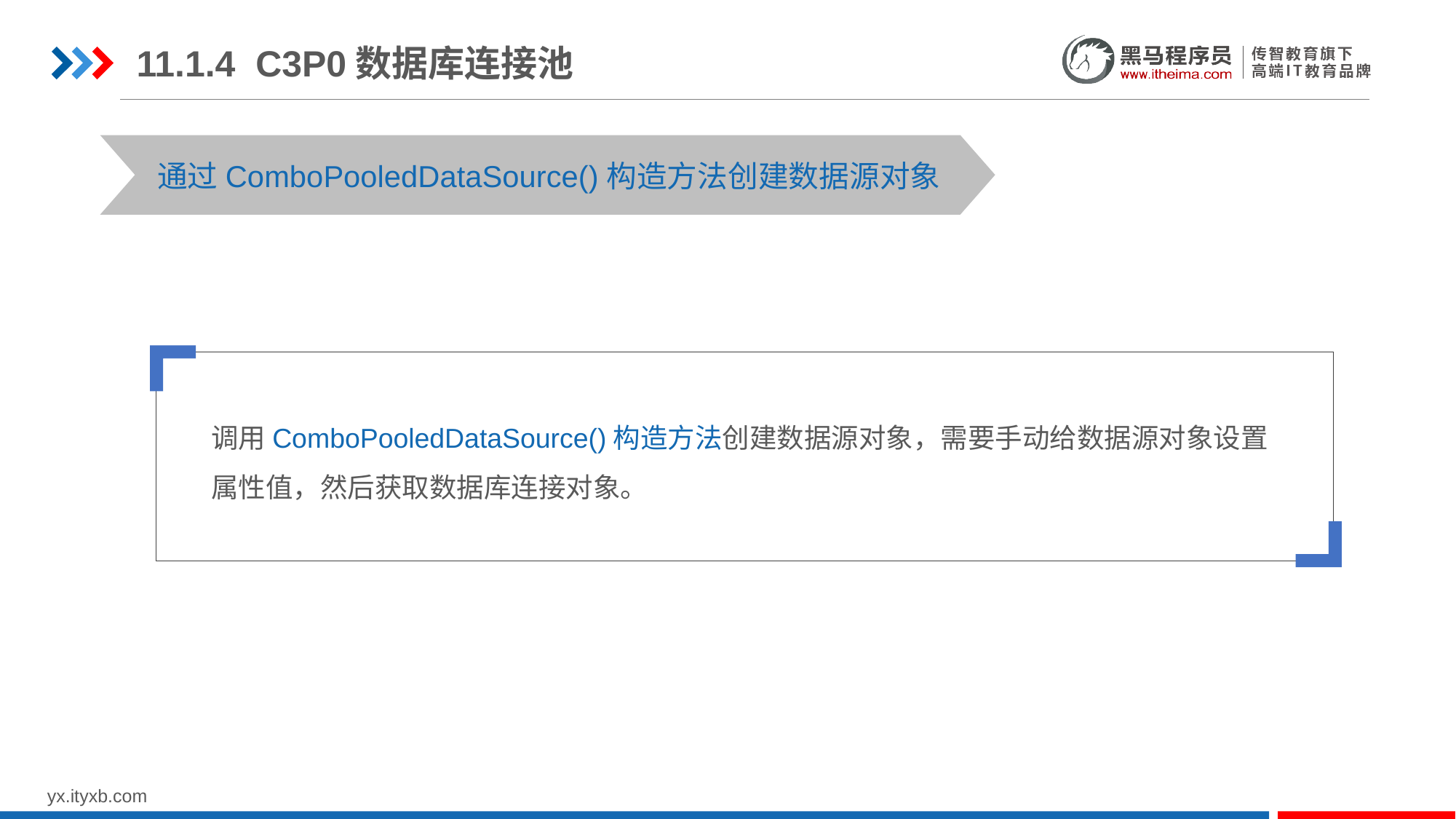

11.1.4  C3P0数据库连接池

STEP  01
STEP  03
通过ComboPooledDataSource()构造方法创建数据源对象

调用ComboPooledDataSource()构造方法创建数据源对象，需要手动给数据源对象设置属性值，然后获取数据库连接对象。